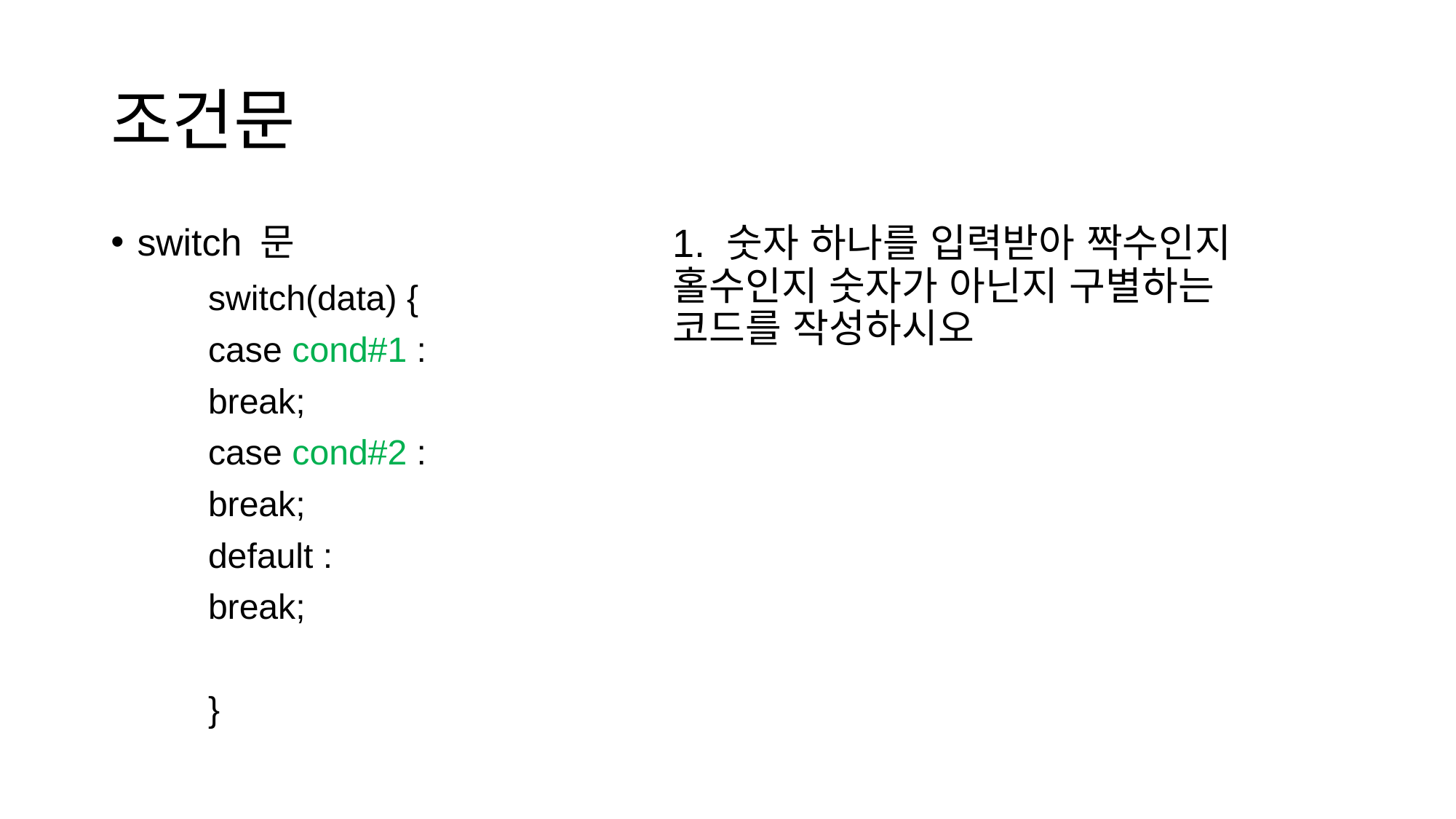

# 조건문
switch 문
	switch(data) {
		case cond#1 :
			break;
		case cond#2 :
			break;
		default :
			break;

	}

1. 숫자 하나를 입력받아 짝수인지 홀수인지 숫자가 아닌지 구별하는 코드를 작성하시오